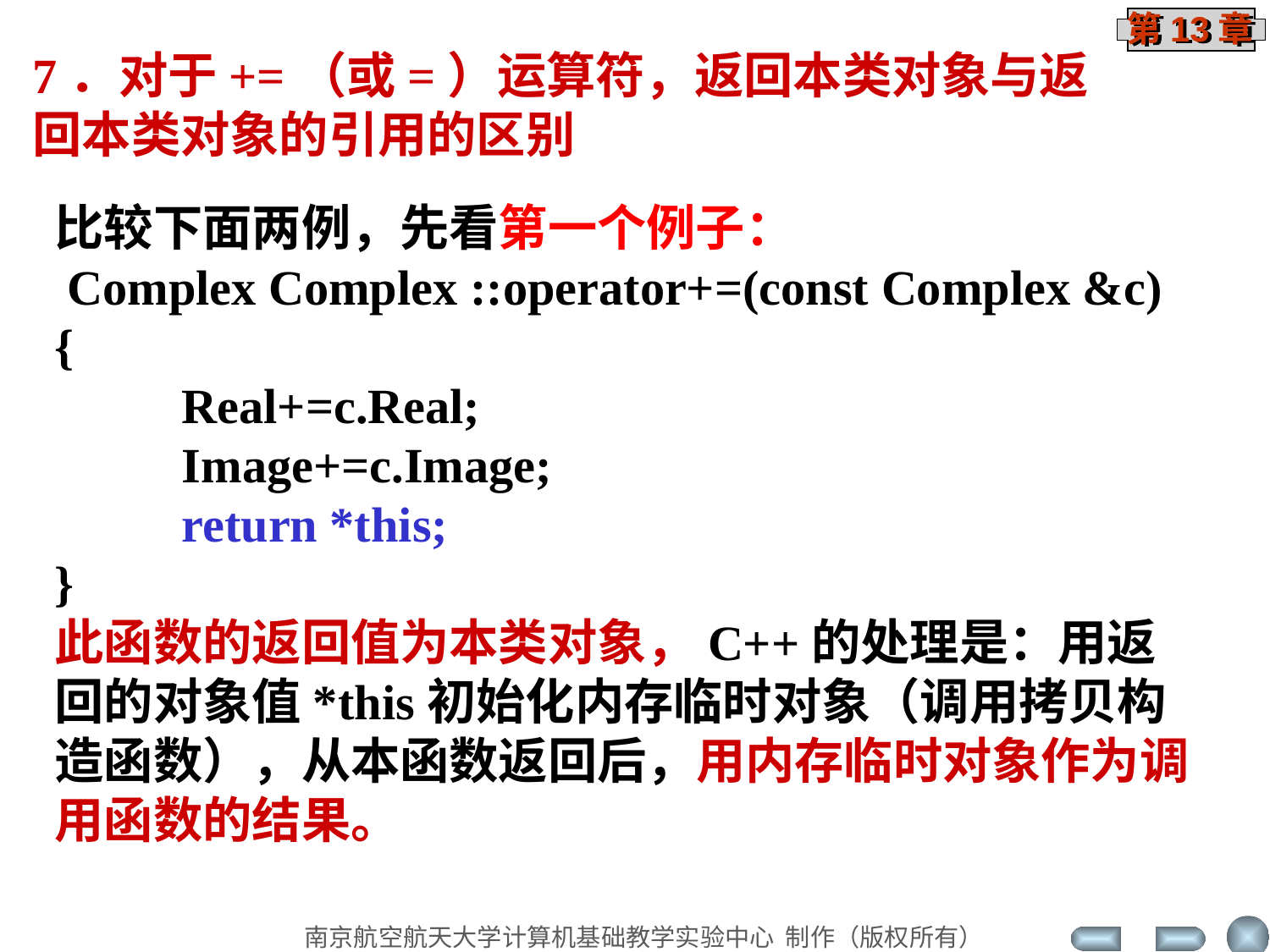

7．对于+=（或=）运算符，返回本类对象与返回本类对象的引用的区别
比较下面两例，先看第一个例子：
 Complex Complex ::operator+=(const Complex &c)
{
 	Real+=c.Real;
	Image+=c.Image;
	return *this;
}
此函数的返回值为本类对象，C++的处理是：用返回的对象值*this初始化内存临时对象（调用拷贝构造函数），从本函数返回后，用内存临时对象作为调用函数的结果。